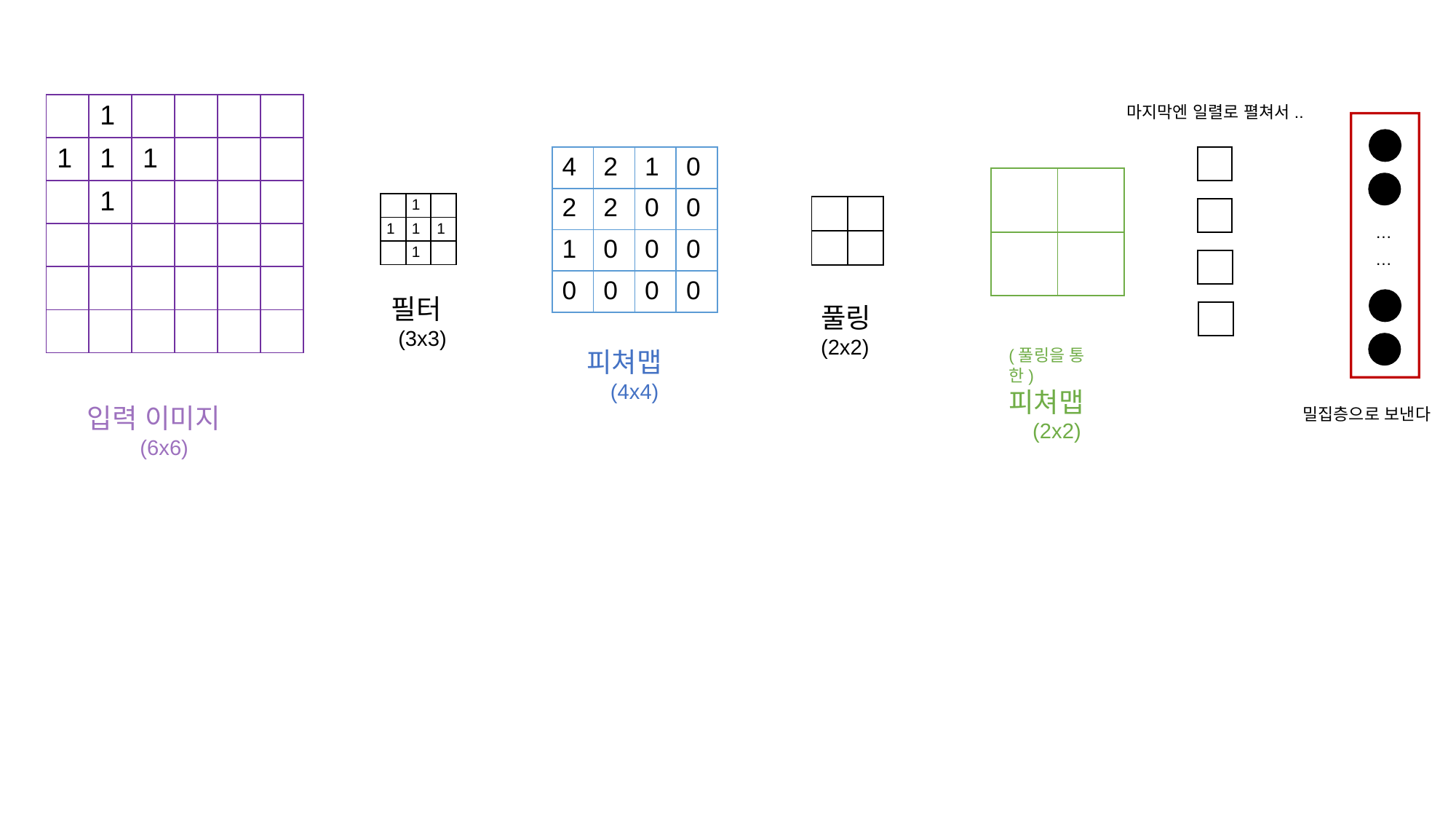

|  | 1 |  |  |  |  |
| --- | --- | --- | --- | --- | --- |
| 1 | 1 | 1 |  |  |  |
|  | 1 |  |  |  |  |
|  |  |  |  |  |  |
|  |  |  |  |  |  |
|  |  |  |  |  |  |
마지막엔 일렬로 펼쳐서..

| 4 | 2 | 1 | 0 |
| --- | --- | --- | --- |
| 2 | 2 | 0 | 0 |
| 1 | 0 | 0 | 0 |
| 0 | 0 | 0 | 0 |
|  |  |
| --- | --- |
|  |  |
|  |  |
| --- | --- |
|  |  |

|  | 1 |  |
| --- | --- | --- |
| 1 | 1 | 1 |
|  | 1 |  |
|  |  |
| --- | --- |
|  |  |
|  |  |
| --- | --- |
|  |  |
…
…
|  |  |
| --- | --- |
|  |  |
필터
(3x3)

풀링(2x2)
|  |  |
| --- | --- |
|  |  |

피쳐맵
(4x4)
(풀링을 통한)
피쳐맵
(2x2)
입력 이미지
(6x6)
밀집층으로 보낸다